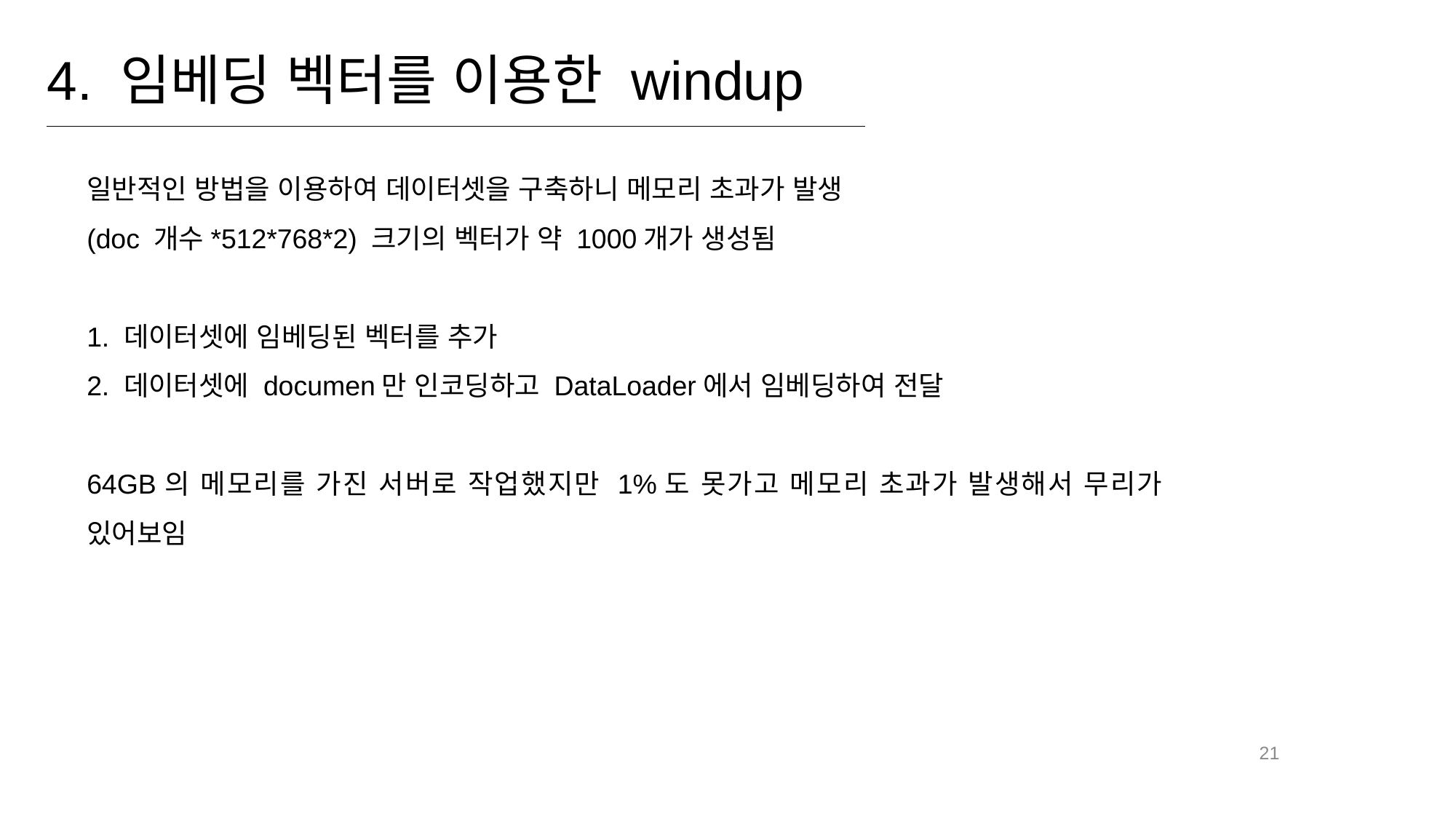

4. 임베딩 벡터를 이용한 windup
일반적인 방법을 이용하여 데이터셋을 구축하니 메모리 초과가 발생
(doc 개수*512*768*2) 크기의 벡터가 약 1000개가 생성됨

1. 데이터셋에 임베딩된 벡터를 추가
2. 데이터셋에 documen만 인코딩하고 DataLoader에서 임베딩하여 전달

64GB의 메모리를 가진 서버로 작업했지만 1%도 못가고 메모리 초과가 발생해서 무리가 있어보임
21